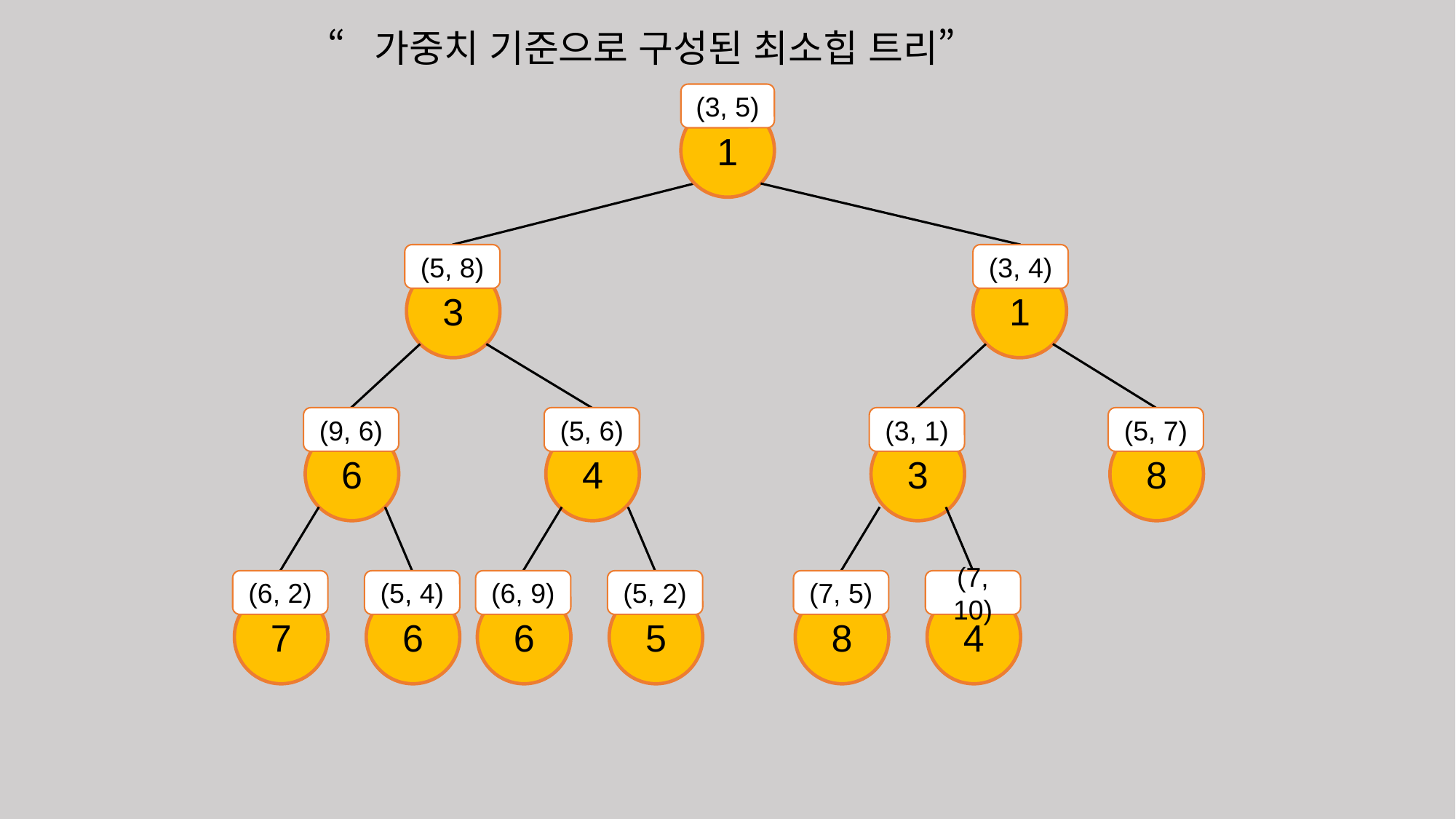

“가중치 기준으로 구성된 최소힙 트리”
(3, 5)
1
(5, 8)
3
(3, 4)
1
(9, 6)
6
(5, 6)
4
(3, 1)
3
(5, 7)
8
(6, 2)
7
(5, 4)
6
(6, 9)
6
(5, 2)
5
(7, 5)
8
(7, 10)
4